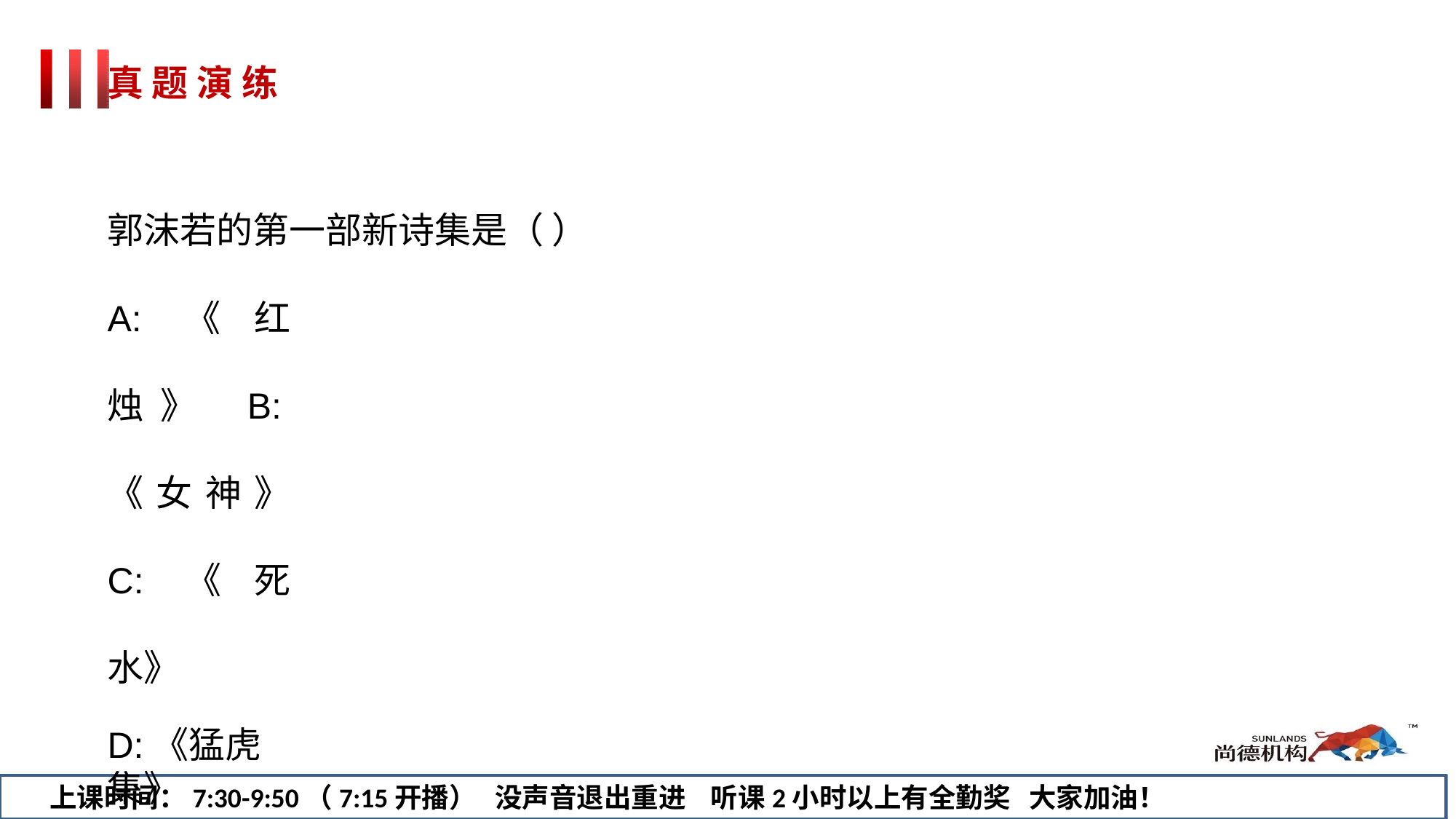

真 题 演 练

郭沫若的第一部新诗集是（ ）
A:《红烛》 B:《女神》 C:《死水》
D:《猛虎集》